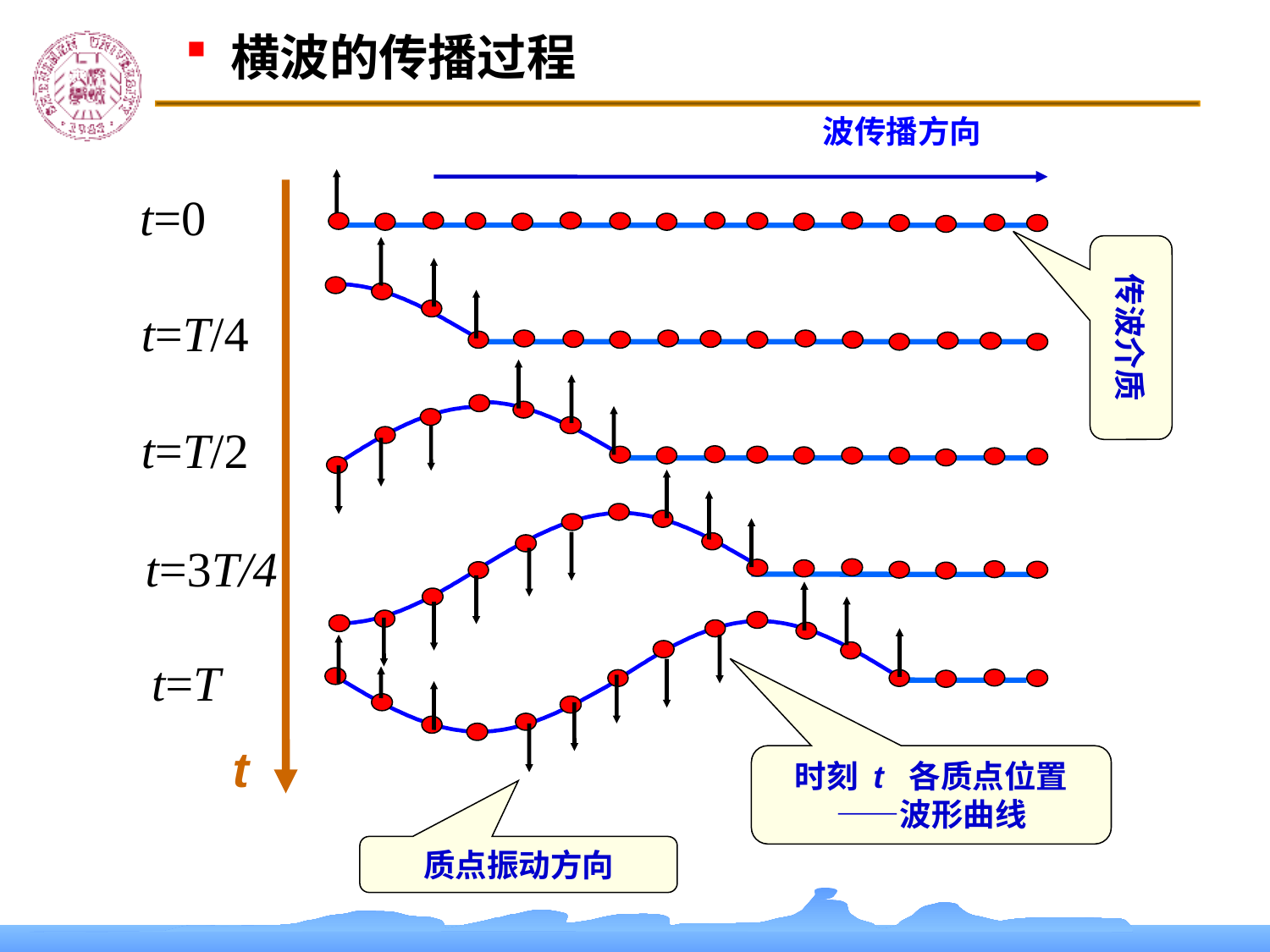

横波的传播过程
波传播方向

t=0
传波介质
t=T/4
t=T/2
t=3T/4
t=T
t
时刻 t  各质点位置——波形曲线
质点振动方向